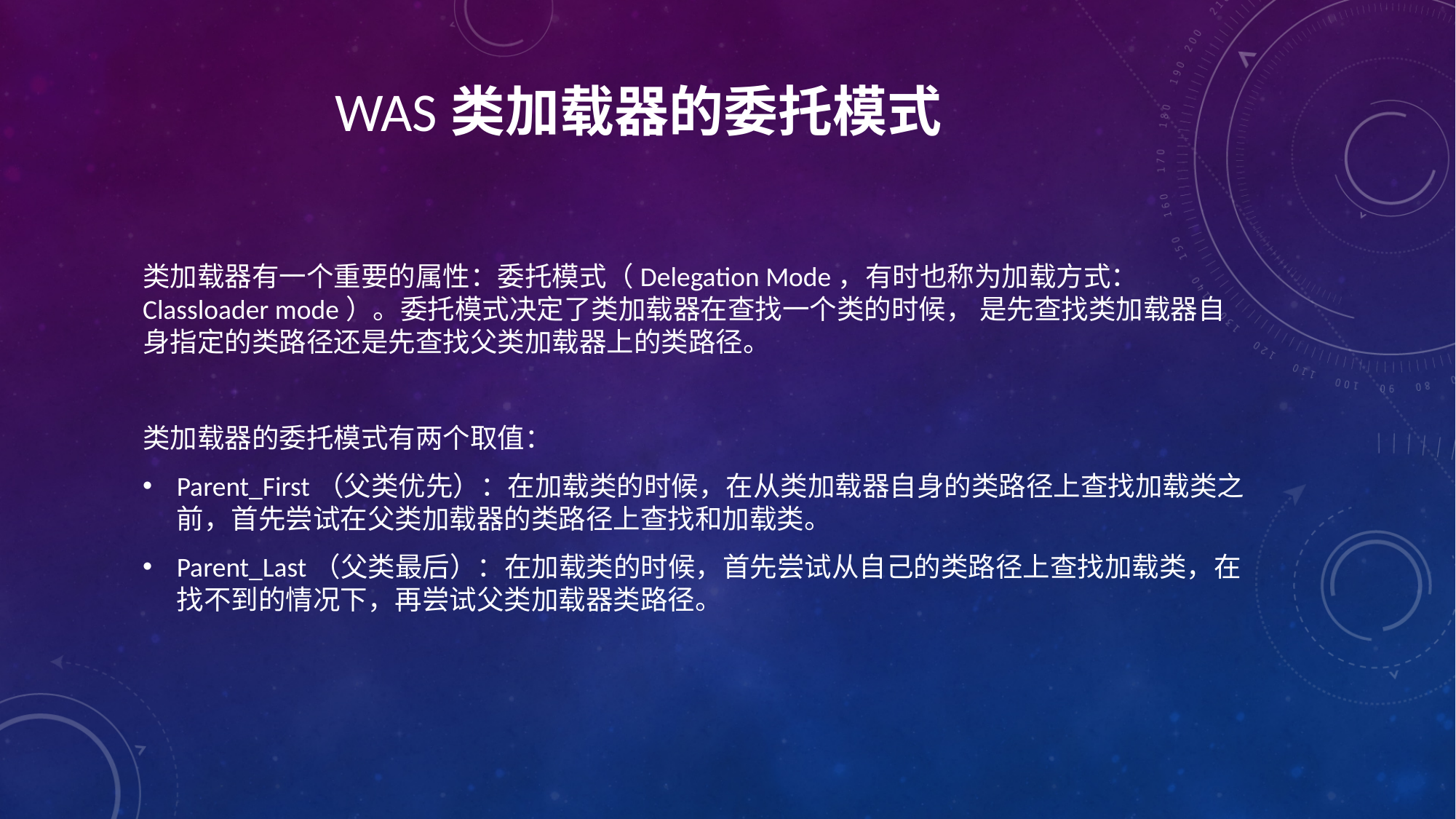

# WAS类加载器的委托模式
类加载器有一个重要的属性：委托模式（Delegation Mode，有时也称为加载方式：Classloader mode）。委托模式决定了类加载器在查找一个类的时候， 是先查找类加载器自身指定的类路径还是先查找父类加载器上的类路径。

类加载器的委托模式有两个取值：
Parent_First（父类优先）：在加载类的时候，在从类加载器自身的类路径上查找加载类之前，首先尝试在父类加载器的类路径上查找和加载类。
Parent_Last（父类最后）：在加载类的时候，首先尝试从自己的类路径上查找加载类，在找不到的情况下，再尝试父类加载器类路径。